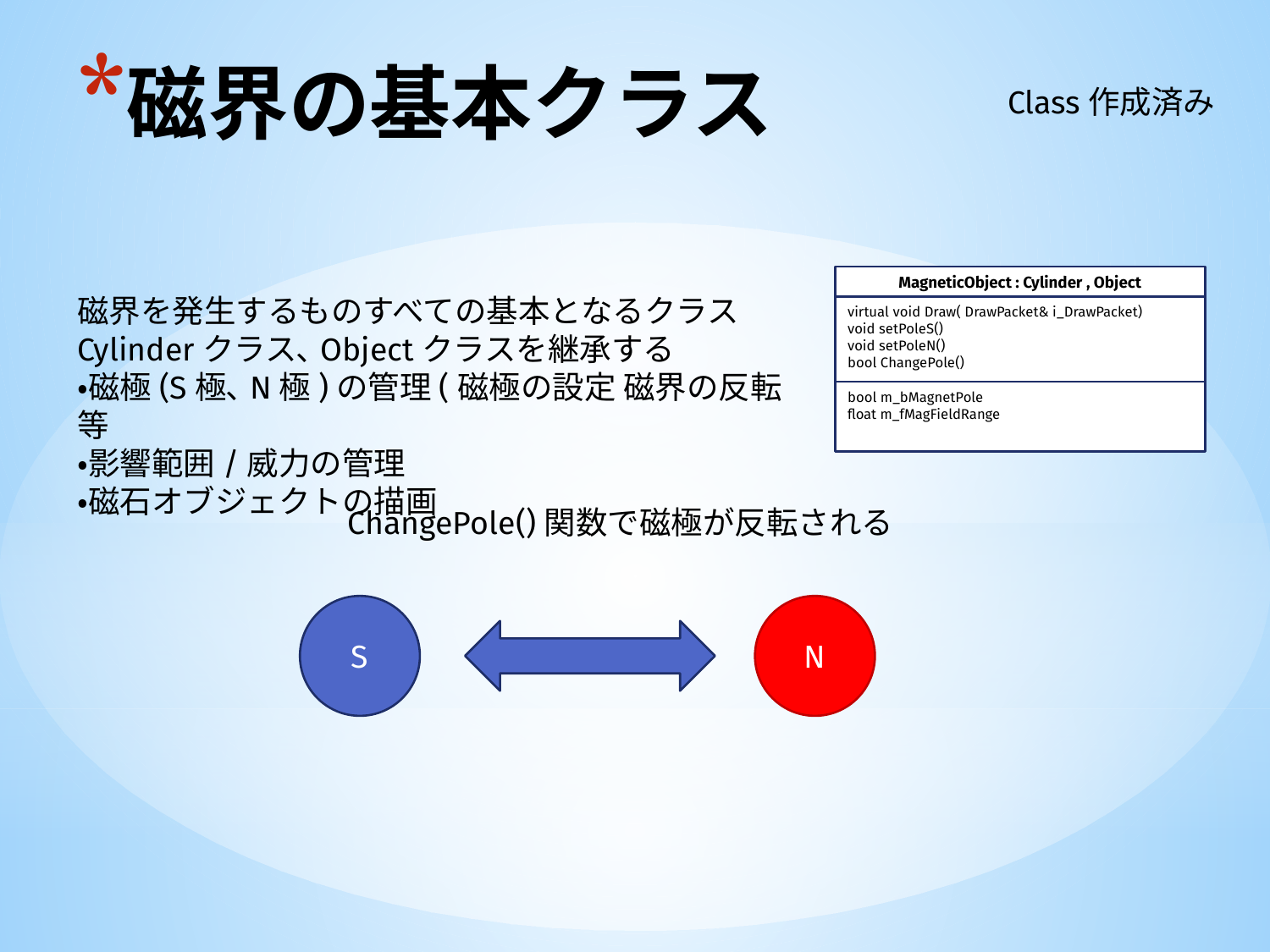

# 磁界の基本クラス
Class作成済み
MagneticObject : Cylinder , Object
virtual void Draw( DrawPacket& i_DrawPacket)
void setPoleS()
void setPoleN()
bool ChangePole()

bool m_bMagnetPole
float m_fMagFieldRange
磁界を発生するものすべての基本となるクラス
Cylinderクラス､Objectクラスを継承する
・磁極(S極､N極)の管理(磁極の設定 磁界の反転等
・影響範囲/威力の管理
・磁石オブジェクトの描画
ChangePole()関数で磁極が反転される
S
N